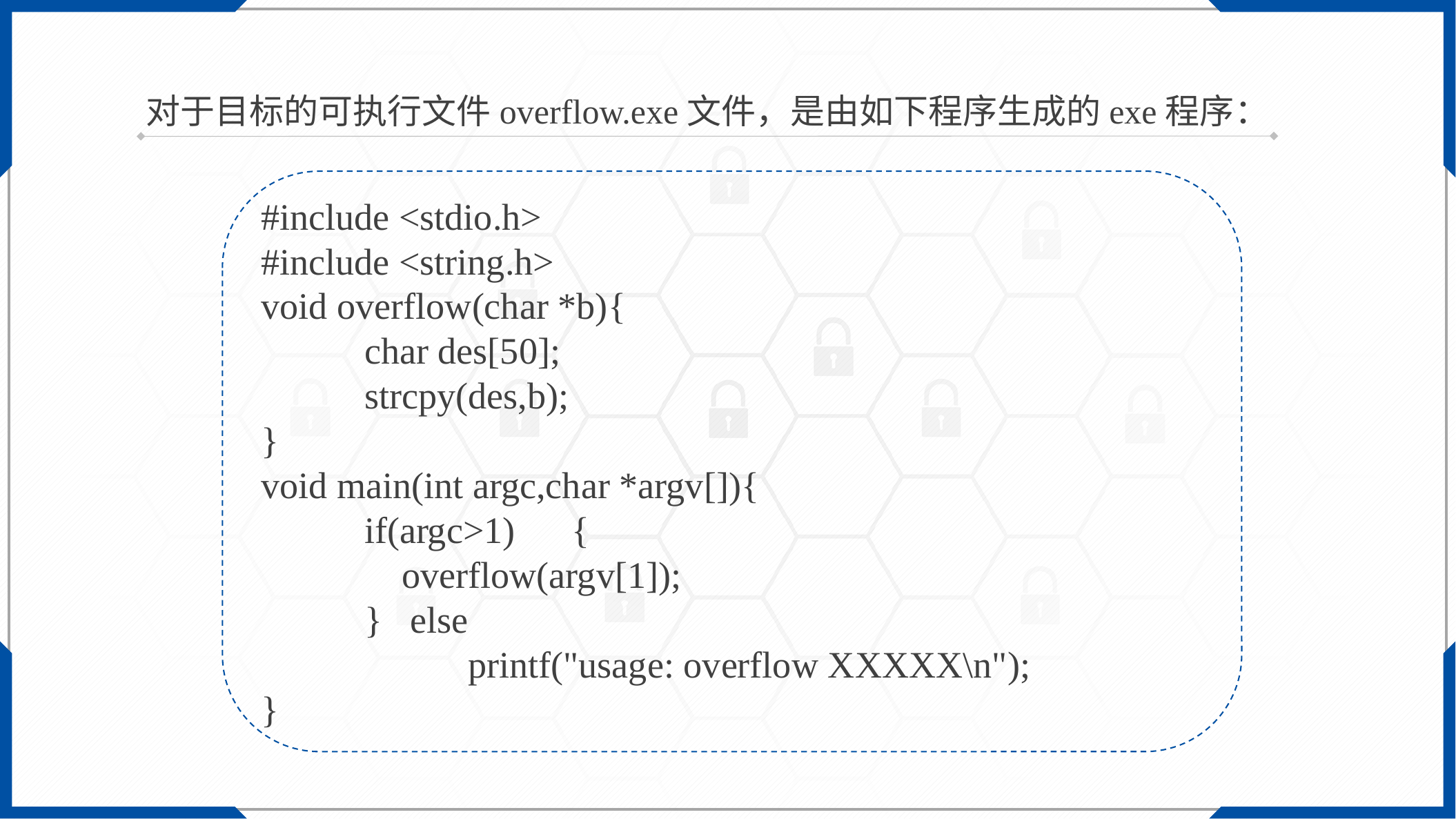

对于目标的可执行文件overflow.exe文件，是由如下程序生成的exe程序：
#include <stdio.h>
#include <string.h>
void overflow(char *b){
	char des[50];
	strcpy(des,b);
}
void main(int argc,char *argv[]){
	if(argc>1)	{
	    overflow(argv[1]);
	}   else
		printf("usage: overflow XXXXX\n");
}